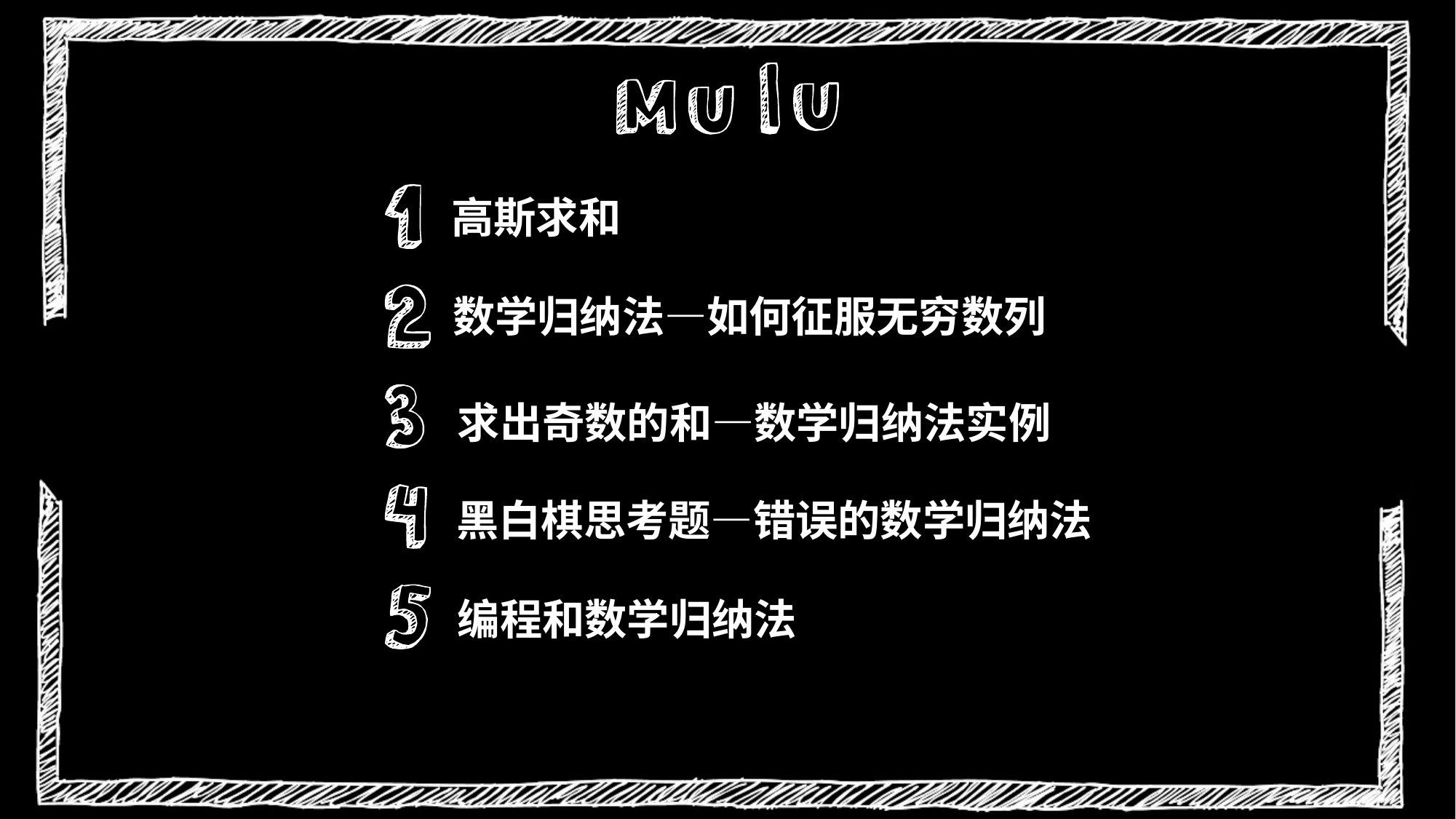

高斯求和

数学归纳法—如何征服无穷数列

求出奇数的和—数学归纳法实例

黑白棋思考题—错误的数学归纳法

编程和数学归纳法